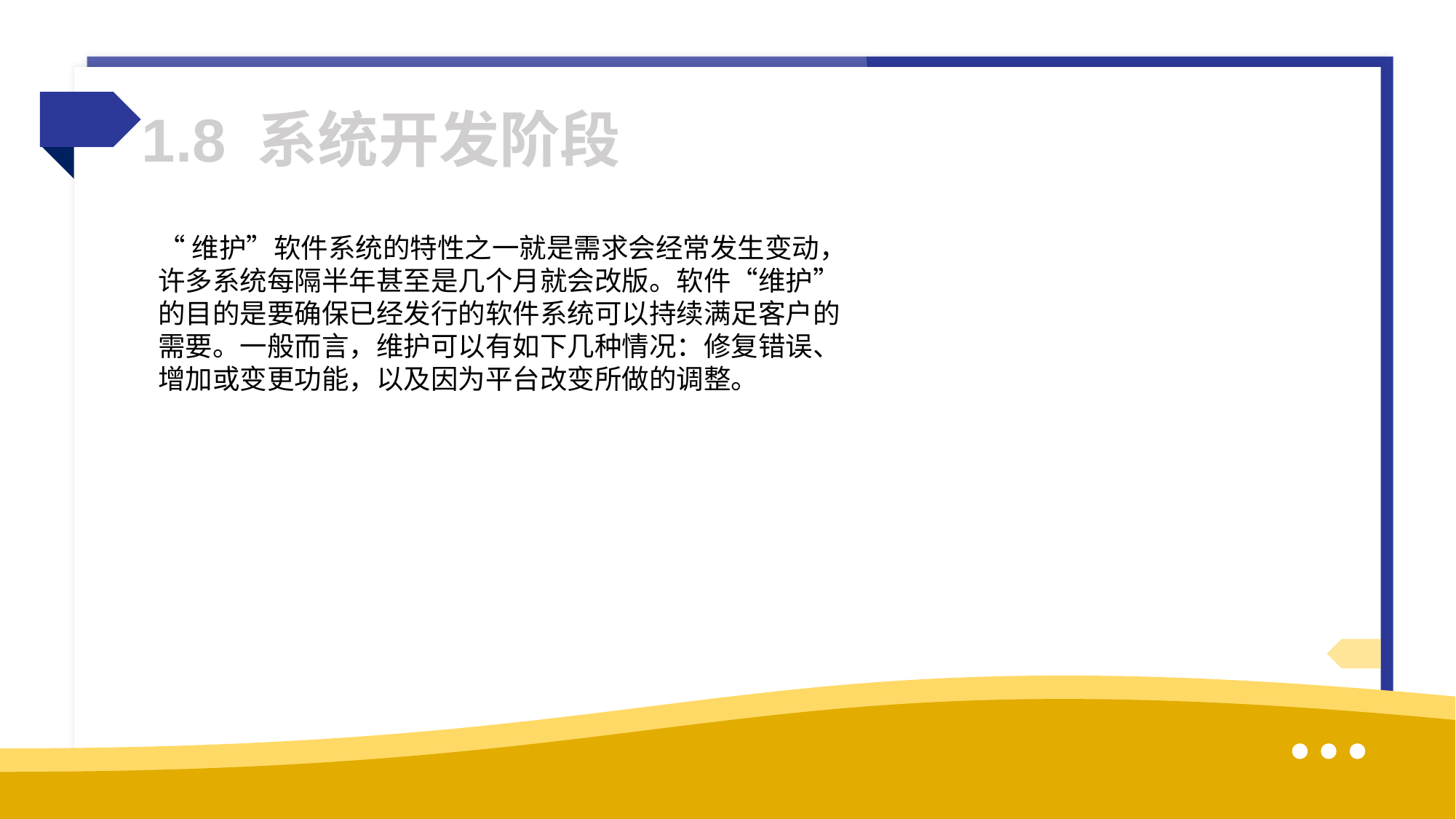

1.8 系统开发阶段
“维护”软件系统的特性之一就是需求会经常发生变动，许多系统每隔半年甚至是几个月就会改版。软件“维护”的目的是要确保已经发行的软件系统可以持续满足客户的需要。一般而言，维护可以有如下几种情况：修复错误、增加或变更功能，以及因为平台改变所做的调整。